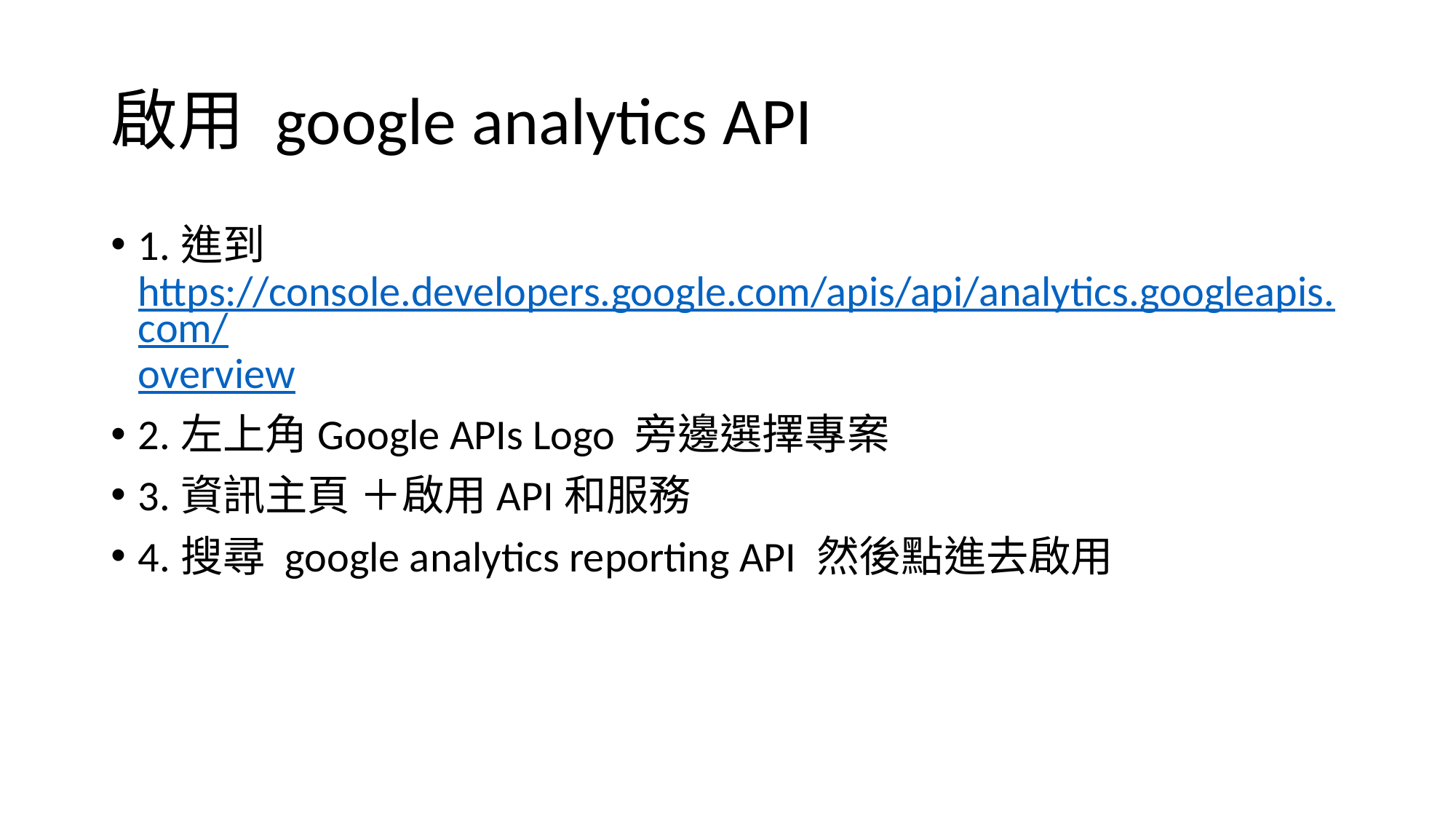

# 啟用 google analytics API
1.進到https://console.developers.google.com/apis/api/analytics.googleapis.com/overview
2.左上角Google APIs Logo 旁邊選擇專案
3.資訊主頁 ＋啟用API和服務
4.搜尋 google analytics reporting API 然後點進去啟用